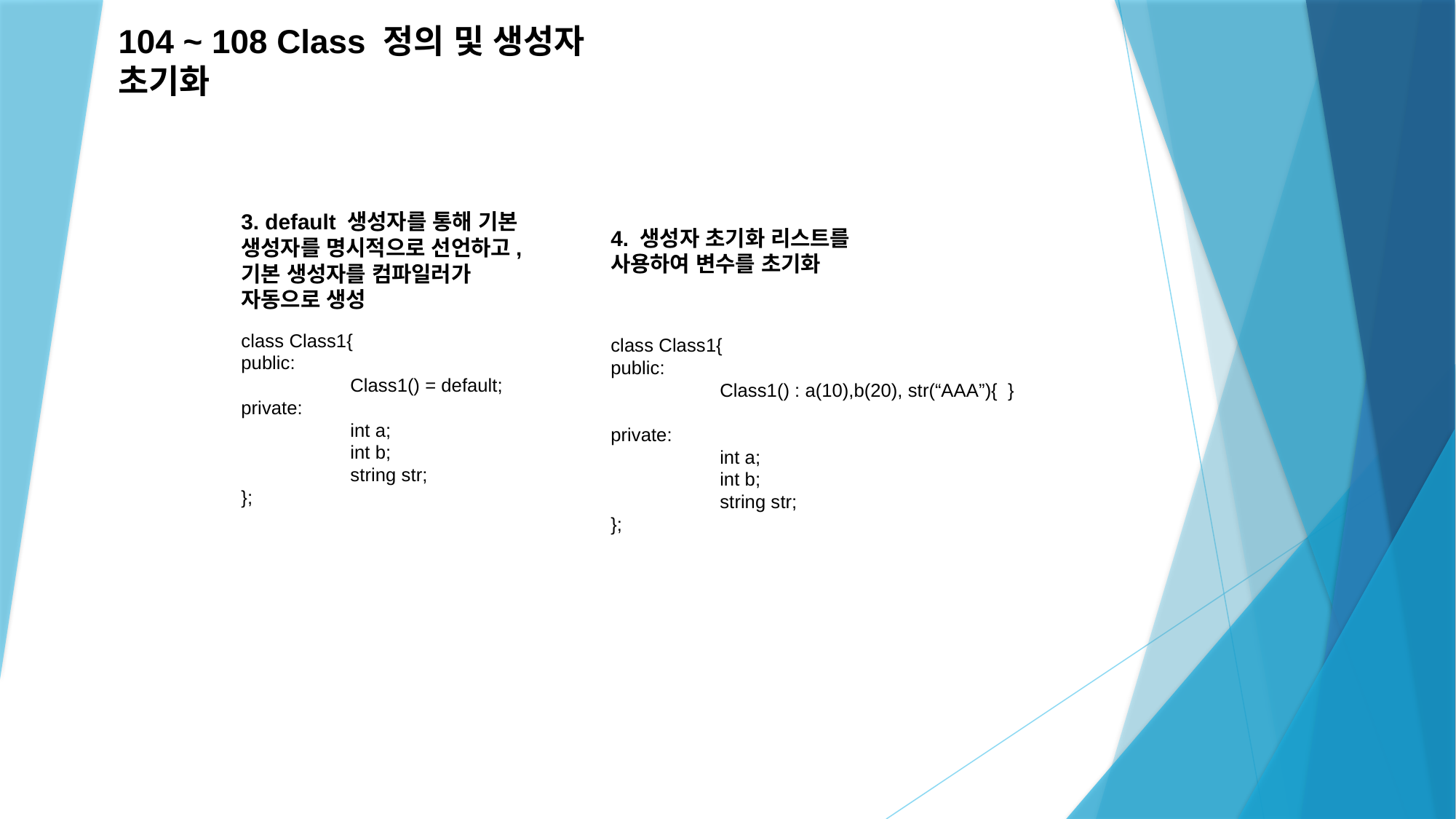

104 ~ 108 Class 정의 및 생성자 초기화
3. default 생성자를 통해 기본 생성자를 명시적으로 선언하고, 기본 생성자를 컴파일러가 자동으로 생성
4. 생성자 초기화 리스트를 사용하여 변수를 초기화
class Class1{
public:
	Class1() = default;
private:
	int a;
	int b;
	string str;
};

class Class1{
public:
	Class1() : a(10),b(20), str(“AAA”){  }

private:
	int a;
	int b;
	string str;
};